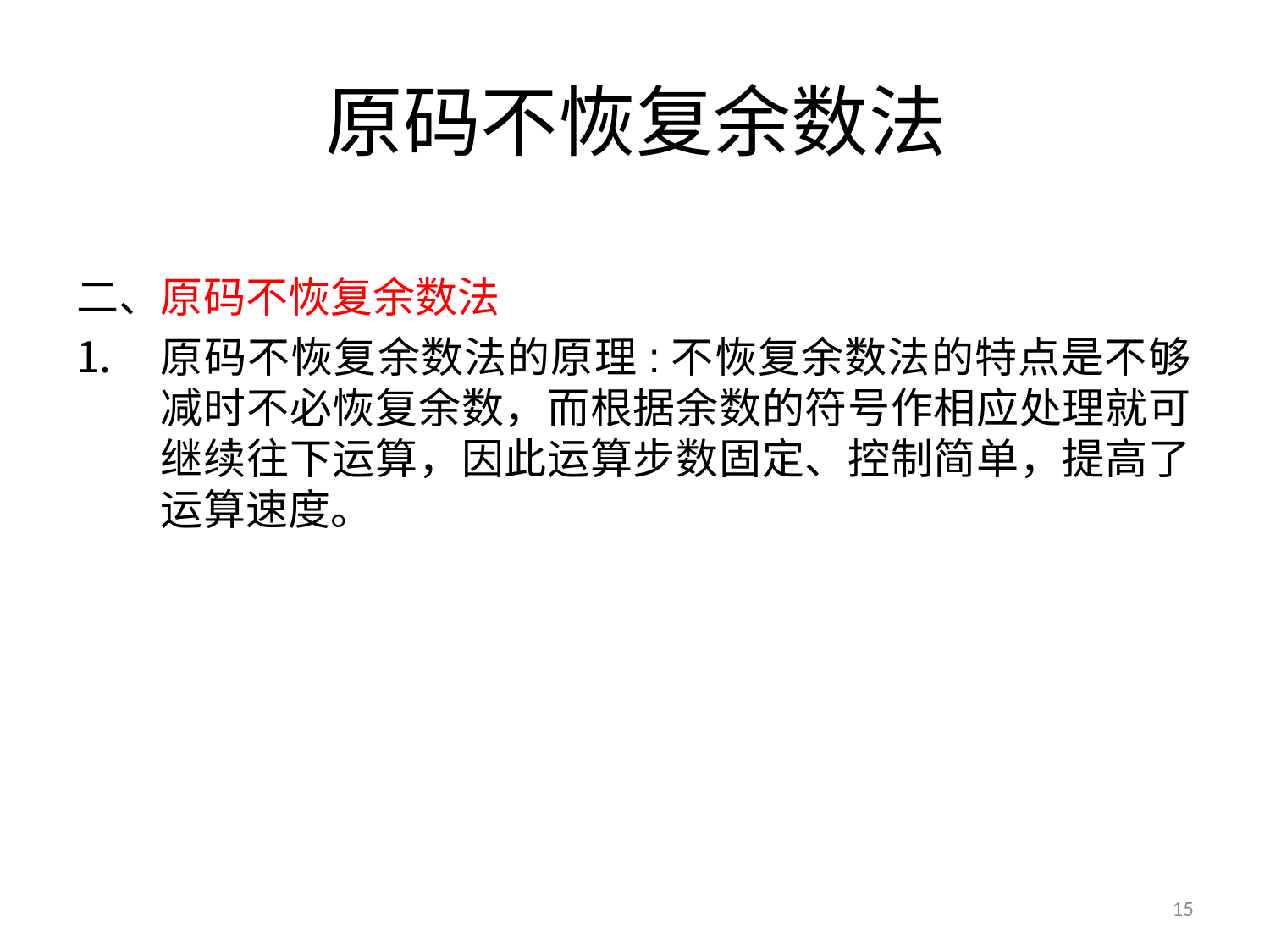

# 原码不恢复余数法
二、原码不恢复余数法
原码不恢复余数法的原理:不恢复余数法的特点是不够减时不必恢复余数，而根据余数的符号作相应处理就可继续往下运算，因此运算步数固定、控制简单，提高了运算速度。

15